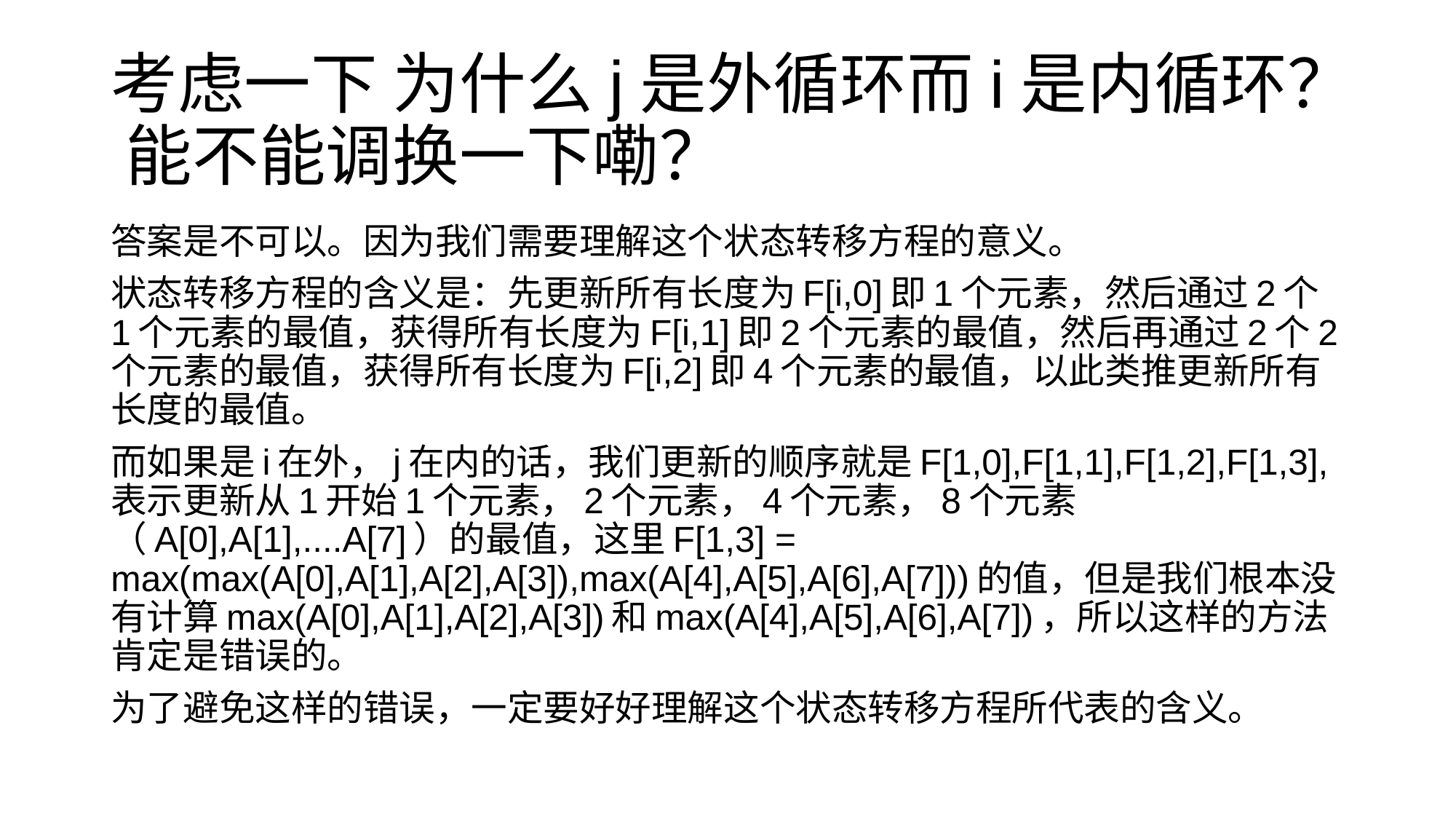

# 考虑一下 为什么j是外循环而i是内循环？ 能不能调换一下嘞？
答案是不可以。因为我们需要理解这个状态转移方程的意义。
状态转移方程的含义是：先更新所有长度为F[i,0]即1个元素，然后通过2个1个元素的最值，获得所有长度为F[i,1]即2个元素的最值，然后再通过2个2个元素的最值，获得所有长度为F[i,2]即4个元素的最值，以此类推更新所有长度的最值。
而如果是i在外，j在内的话，我们更新的顺序就是F[1,0],F[1,1],F[1,2],F[1,3],表示更新从1开始1个元素，2个元素，4个元素，8个元素（A[0],A[1],....A[7]）的最值，这里F[1,3] = max(max(A[0],A[1],A[2],A[3]),max(A[4],A[5],A[6],A[7]))的值，但是我们根本没有计算max(A[0],A[1],A[2],A[3])和max(A[4],A[5],A[6],A[7])，所以这样的方法肯定是错误的。
为了避免这样的错误，一定要好好理解这个状态转移方程所代表的含义。